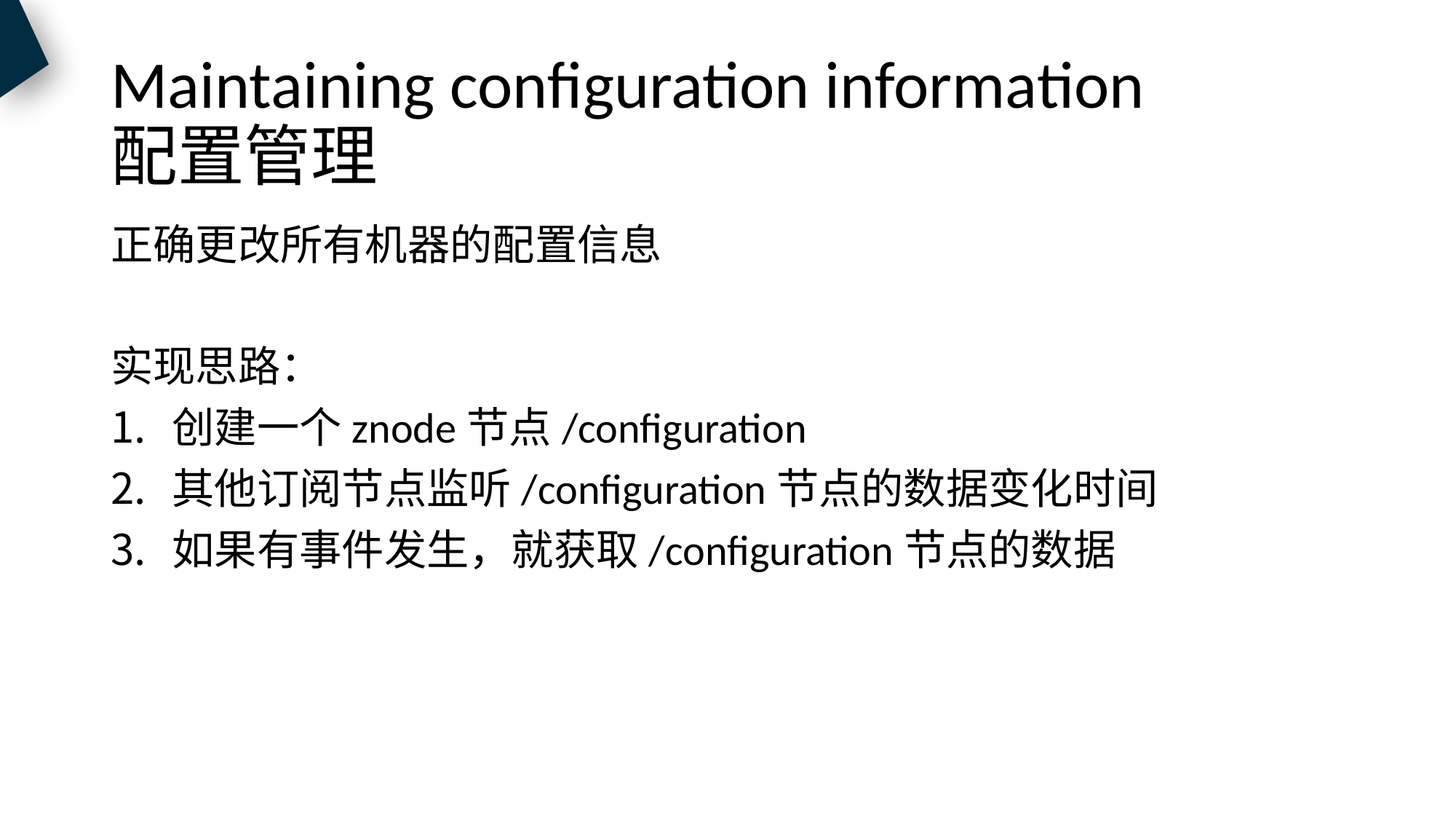

# Maintaining configuration information 配置管理
正确更改所有机器的配置信息

实现思路：
创建一个znode节点/configuration
其他订阅节点监听/configuration节点的数据变化时间
如果有事件发生，就获取/configuration节点的数据